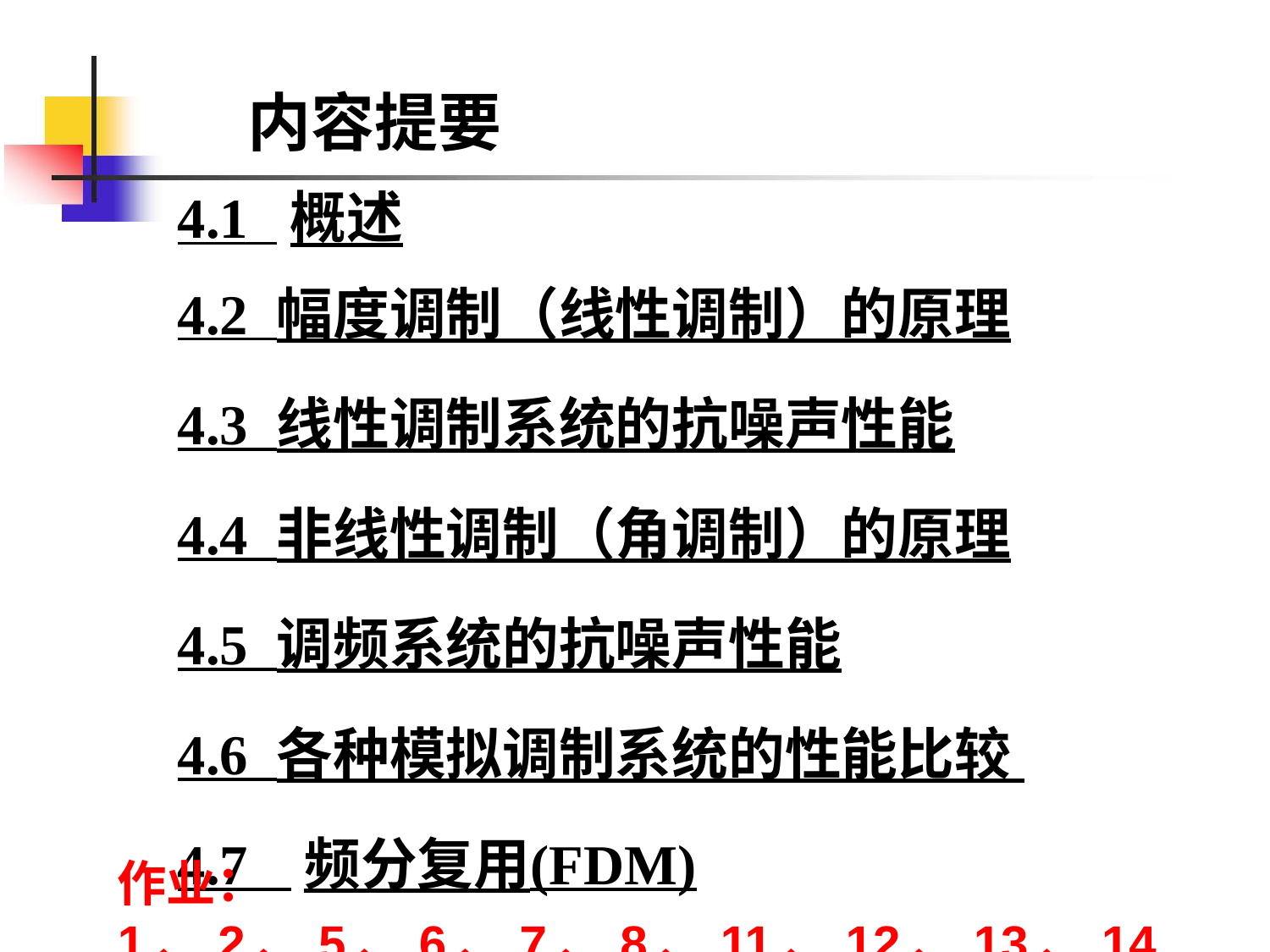

内容提要
4.1  概述
4.2  幅度调制（线性调制）的原理
4.3  线性调制系统的抗噪声性能
4.4  非线性调制（角调制）的原理
4.5  调频系统的抗噪声性能
4.6  各种模拟调制系统的性能比较
4.7   频分复用(FDM)
作业：1、2、5、6、7、8、11、12、13、14、17